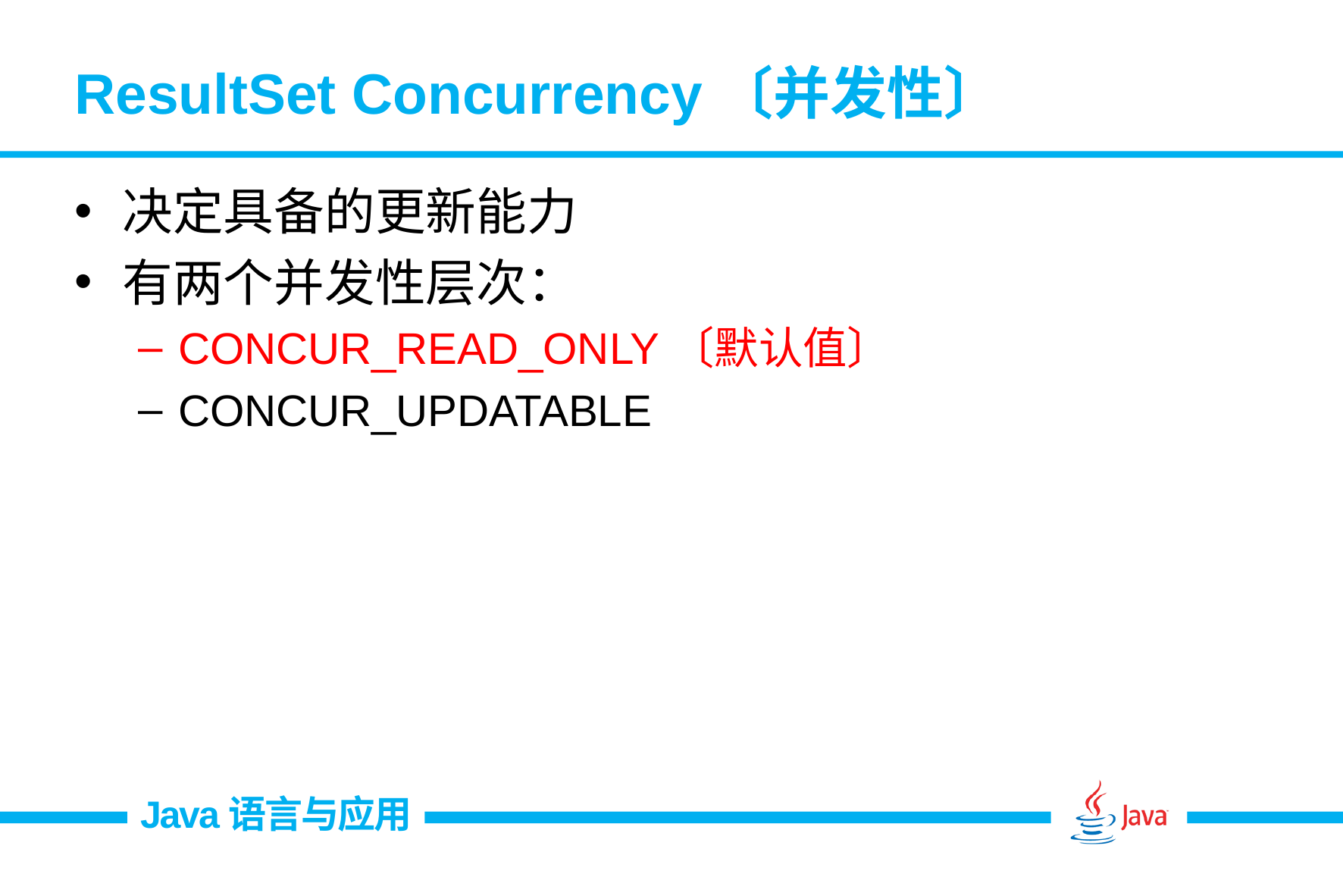

# ResultSet Concurrency〔并发性〕
决定具备的更新能力
有两个并发性层次：
CONCUR_READ_ONLY〔默认值〕
CONCUR_UPDATABLE